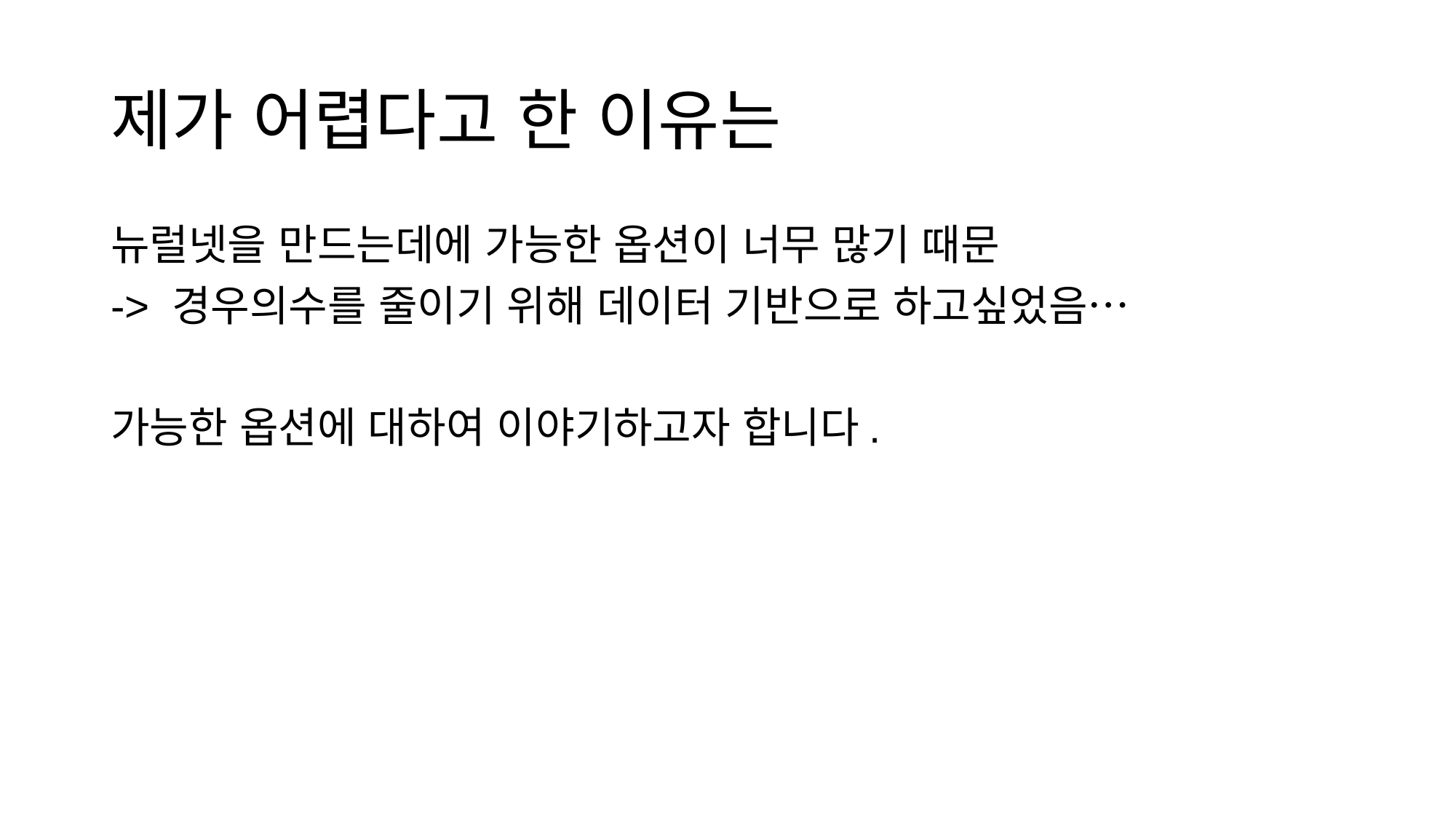

# 제가 어렵다고 한 이유는
뉴럴넷을 만드는데에 가능한 옵션이 너무 많기 때문
-> 경우의수를 줄이기 위해 데이터 기반으로 하고싶었음…

가능한 옵션에 대하여 이야기하고자 합니다.